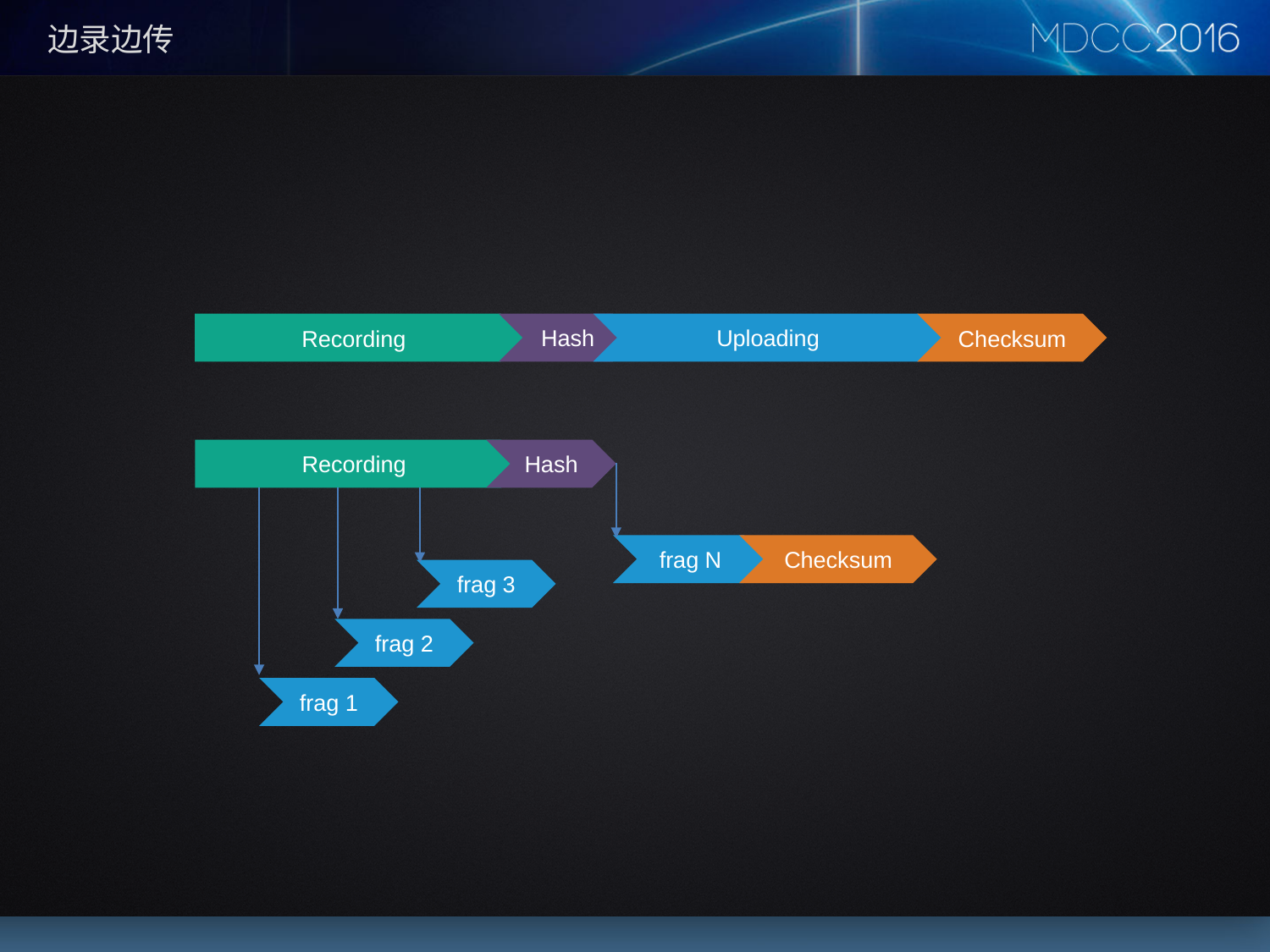

# 边录边传
Hash
Uploading
Recording
Checksum
Recording
Hash
frag N
Checksum
frag 3
frag 2
frag 1